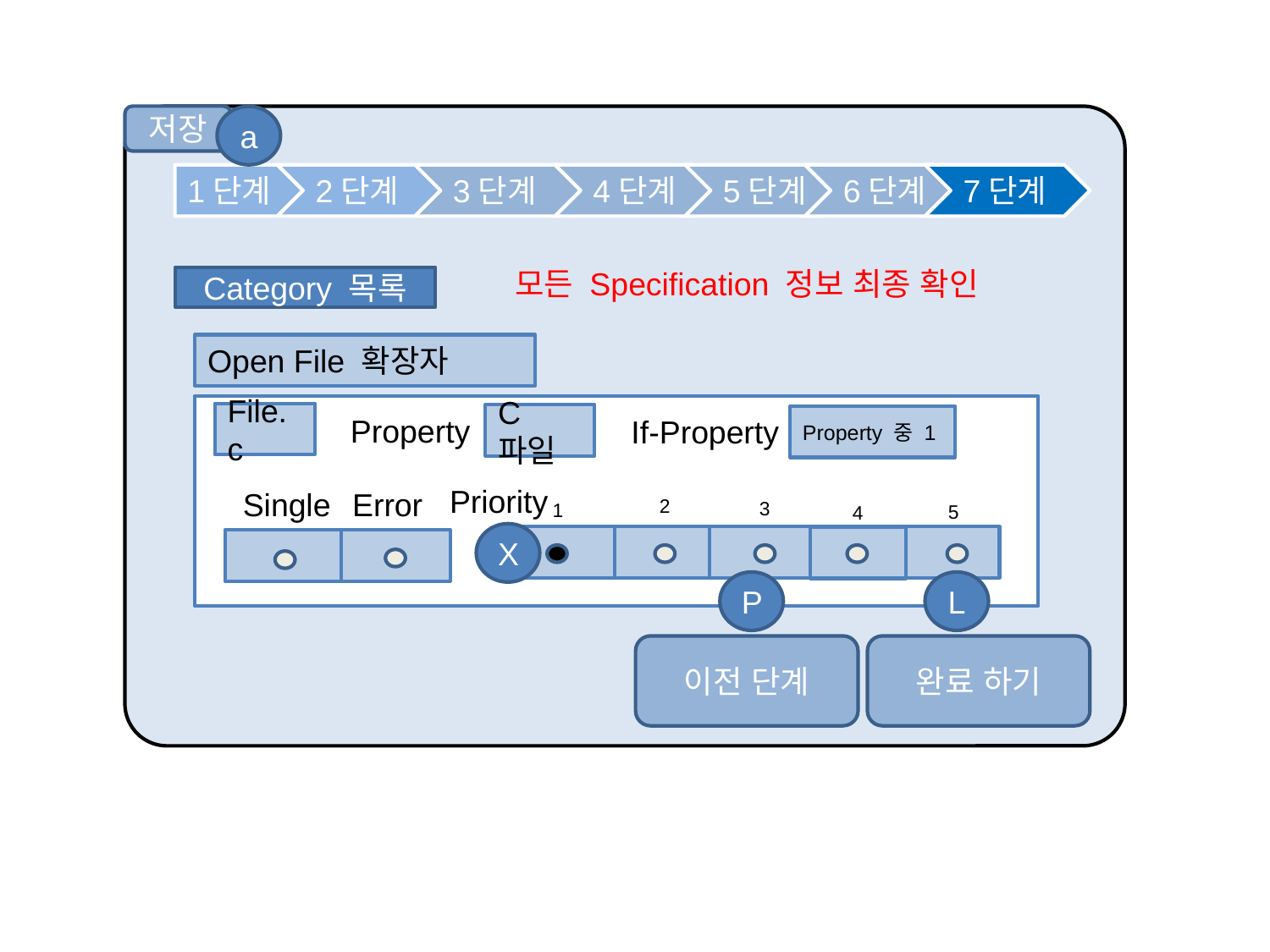

저장
a
1단계
2단계

3단계

4단계

5단계

6단계

7단계

모든 Specification 정보 최종 확인
Category 목록
Open File 확장자

File.c
C파일
Property
If-Property
Property 중 1
Priority
Single
Error
2
3
1
5
4
X

P
L
이전 단계
완료 하기